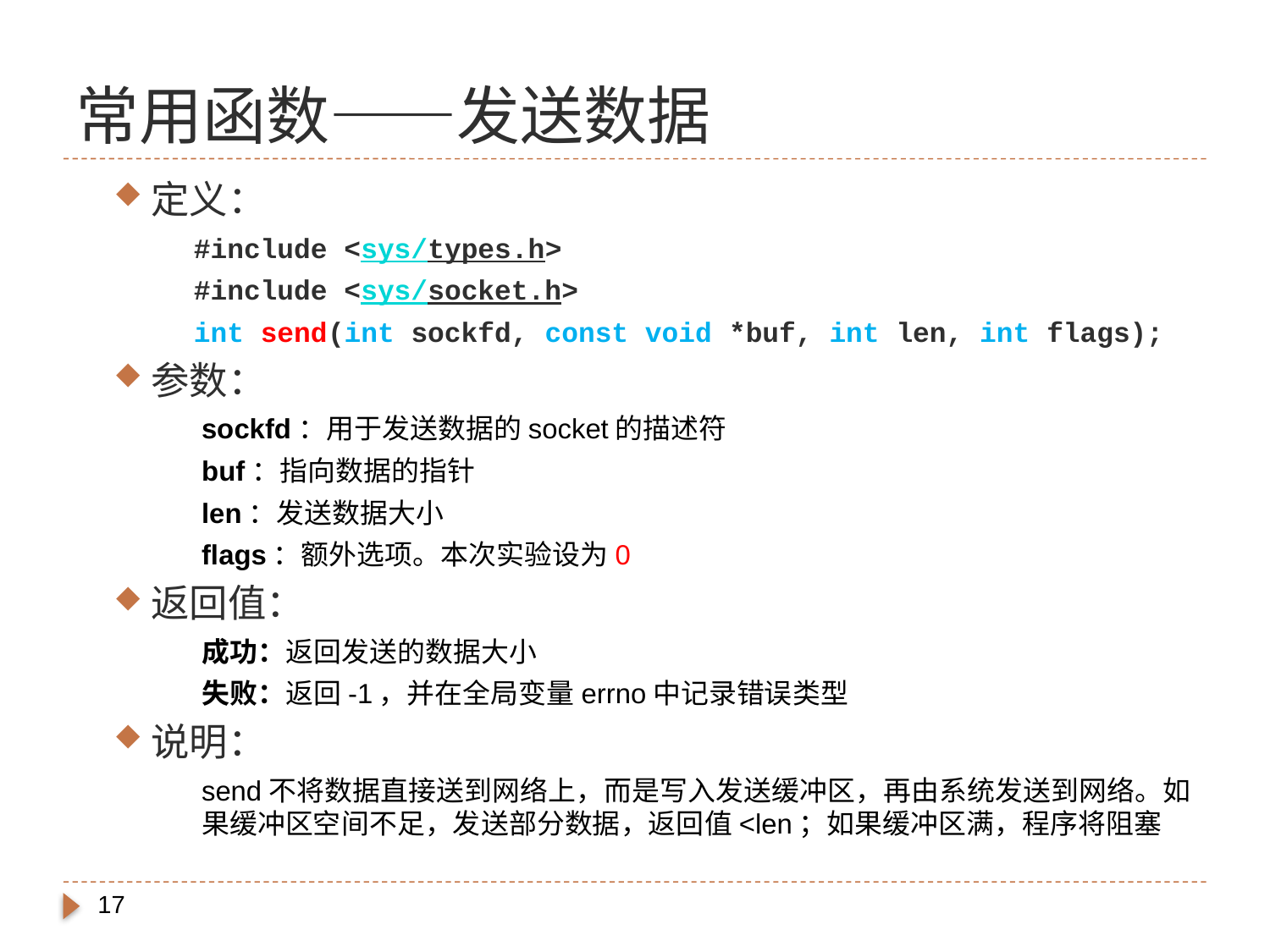

# 常用函数——发送数据
定义：
#include <sys/types.h>
#include <sys/socket.h>
int send(int sockfd, const void *buf, int len, int flags);
参数：
sockfd：用于发送数据的socket的描述符
buf：指向数据的指针
len：发送数据大小
flags：额外选项。本次实验设为0
返回值：
成功：返回发送的数据大小
失败：返回-1，并在全局变量errno中记录错误类型
说明：
send不将数据直接送到网络上，而是写入发送缓冲区，再由系统发送到网络。如果缓冲区空间不足，发送部分数据，返回值<len；如果缓冲区满，程序将阻塞

17